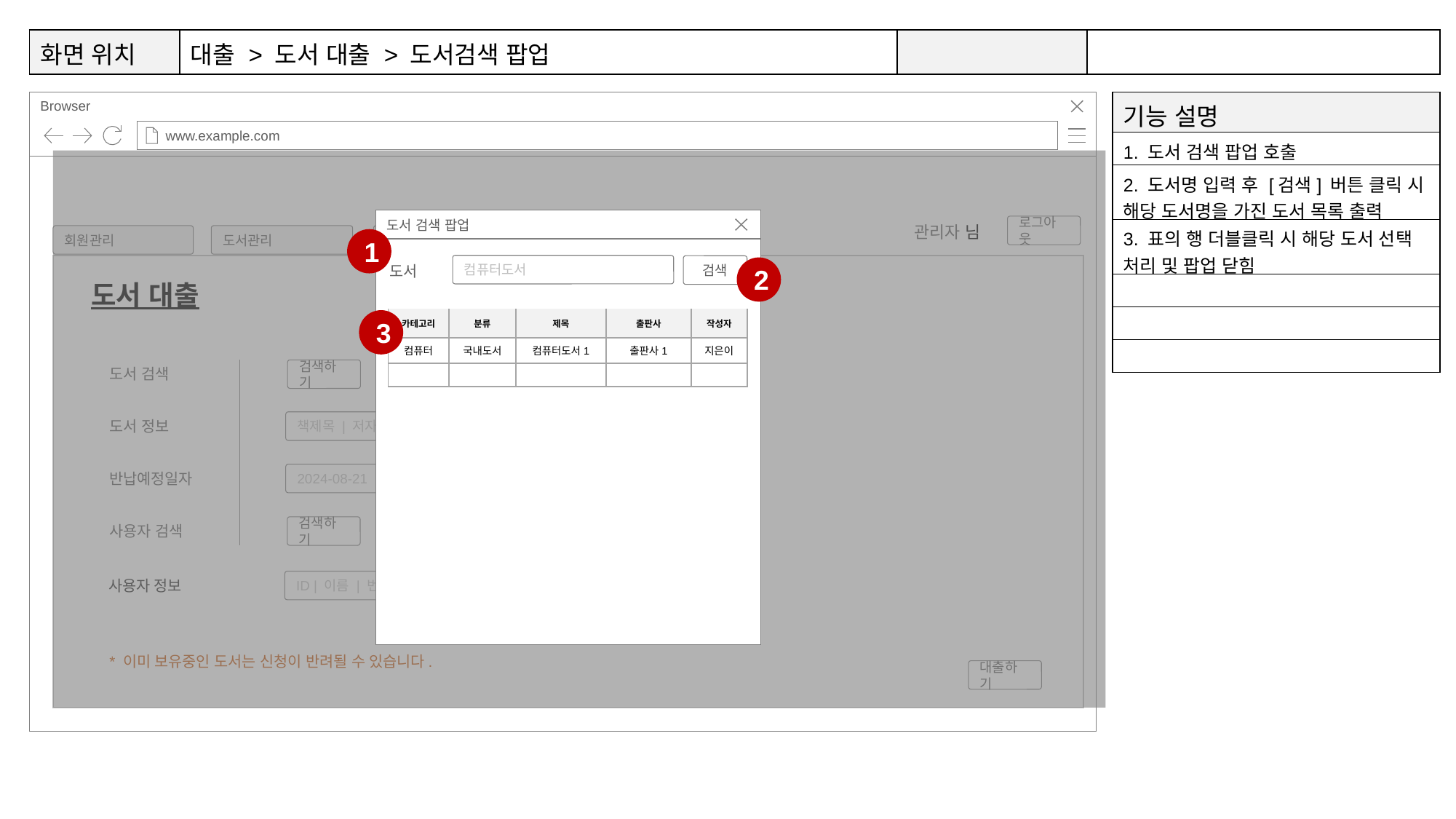

| 화면 위치 | 대출 > 도서 대출 > 도서검색 팝업 |  |  |
| --- | --- | --- | --- |
4
5
8
9
6
7
| 기능 설명 |
| --- |
| 1. 도서 검색 팝업 호출 |
| 2. 도서명 입력 후 [검색] 버튼 클릭 시 해당 도서명을 가진 도서 목록 출력 |
| 3. 표의 행 더블클릭 시 해당 도서 선택 처리 및 팝업 닫힘 |
|  |
|  |
|  |

도서 검색 팝업

관리자 님
로그아웃
시스템 관리
회원관리
도서관리
대출 / 반납
1
컴퓨터도서

검색
도서
2
도서 대출
| 카테고리 | 분류 | 제목 | 출판사 | 작성자 |
| --- | --- | --- | --- | --- |
| 컴퓨터 | 국내도서 | 컴퓨터도서1 | 출판사1 | 지은이 |
|  |  |  |  |  |
3
도서 검색
검색하기
도서 정보
책제목 | 저자 | 출판사
반납예정일자
2024-08-21
사용자 검색
검색하기
사용자 정보
ID | 이름 | 번호
* 이미 보유중인 도서는 신청이 반려될 수 있습니다.
대출하기